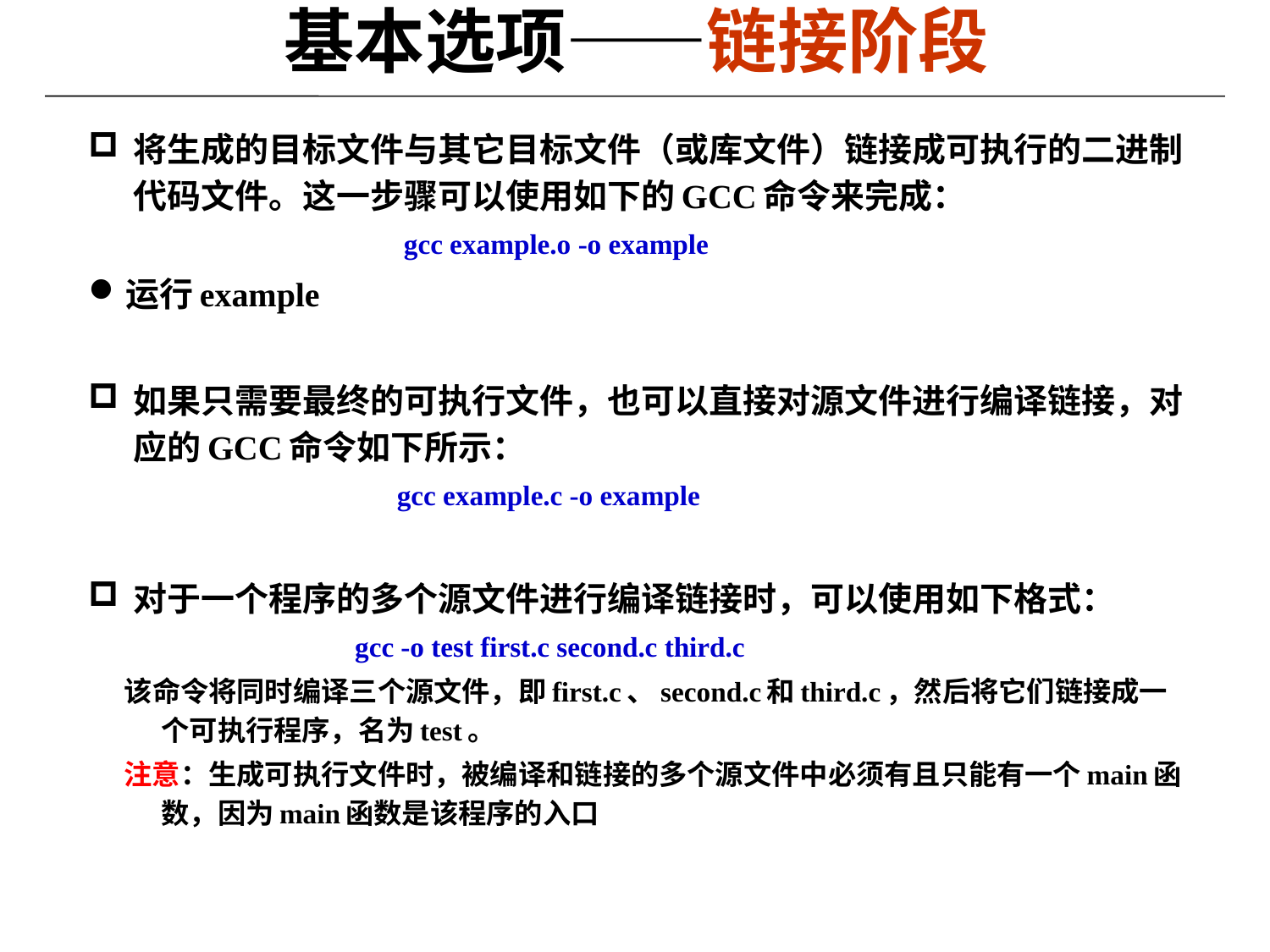

# 基本选项——链接阶段
将生成的目标文件与其它目标文件（或库文件）链接成可执行的二进制代码文件。这一步骤可以使用如下的GCC命令来完成：
                                        gcc example.o -o example
运行example

如果只需要最终的可执行文件，也可以直接对源文件进行编译链接，对应的GCC命令如下所示：
                                       gcc example.c -o example

对于一个程序的多个源文件进行编译链接时，可以使用如下格式：
                                 gcc -o test first.c second.c third.c
该命令将同时编译三个源文件，即first.c、second.c和third.c，然后将它们链接成一个可执行程序，名为test。
注意：生成可执行文件时，被编译和链接的多个源文件中必须有且只能有一个main函数，因为main函数是该程序的入口